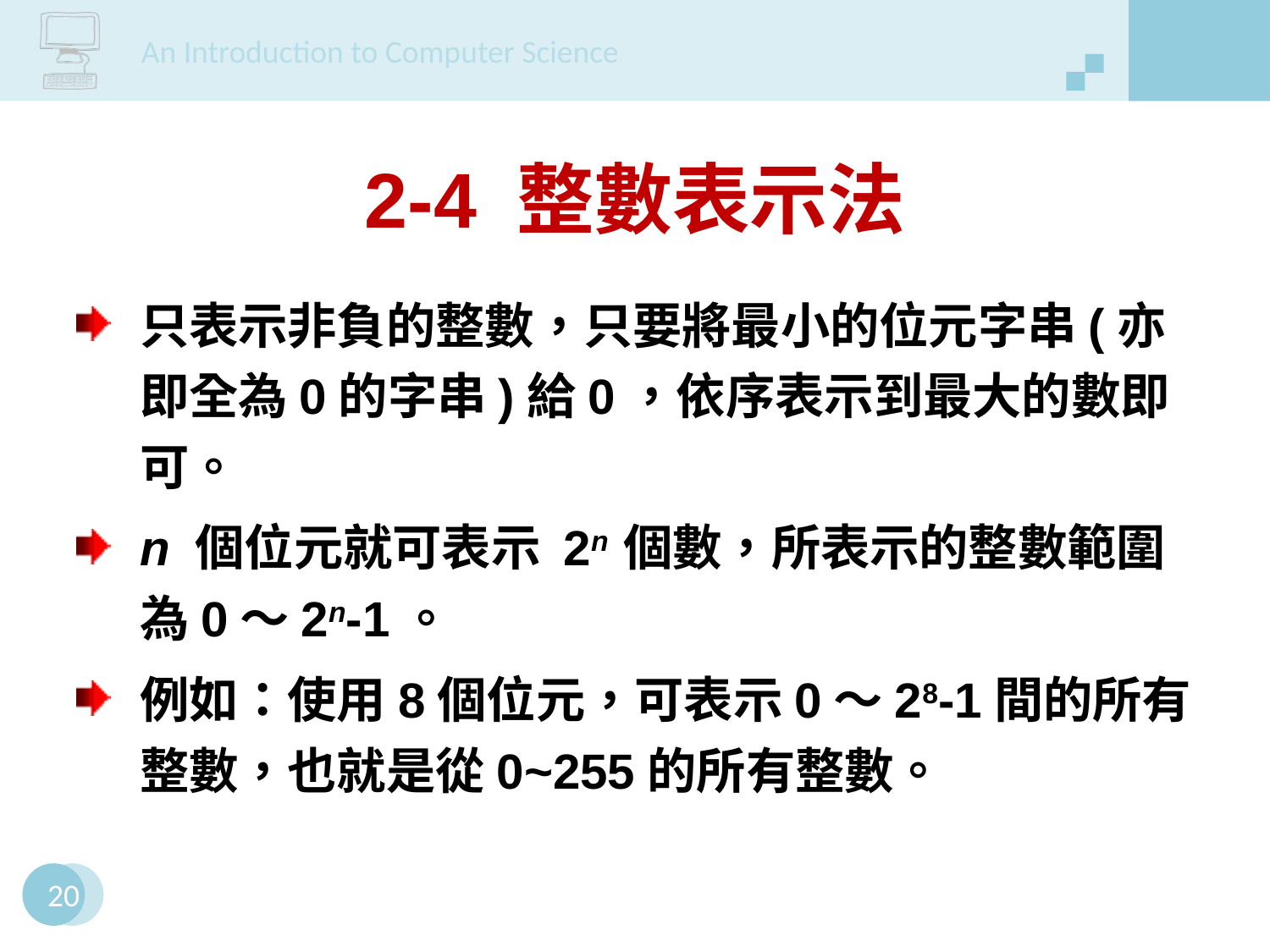

# 2-4 整數表示法
只表示非負的整數，只要將最小的位元字串(亦即全為0的字串)給0，依序表示到最大的數即可。
n 個位元就可表示 2n 個數，所表示的整數範圍為0～2n-1。
例如：使用8個位元，可表示0～28-1間的所有整數，也就是從0~255的所有整數。